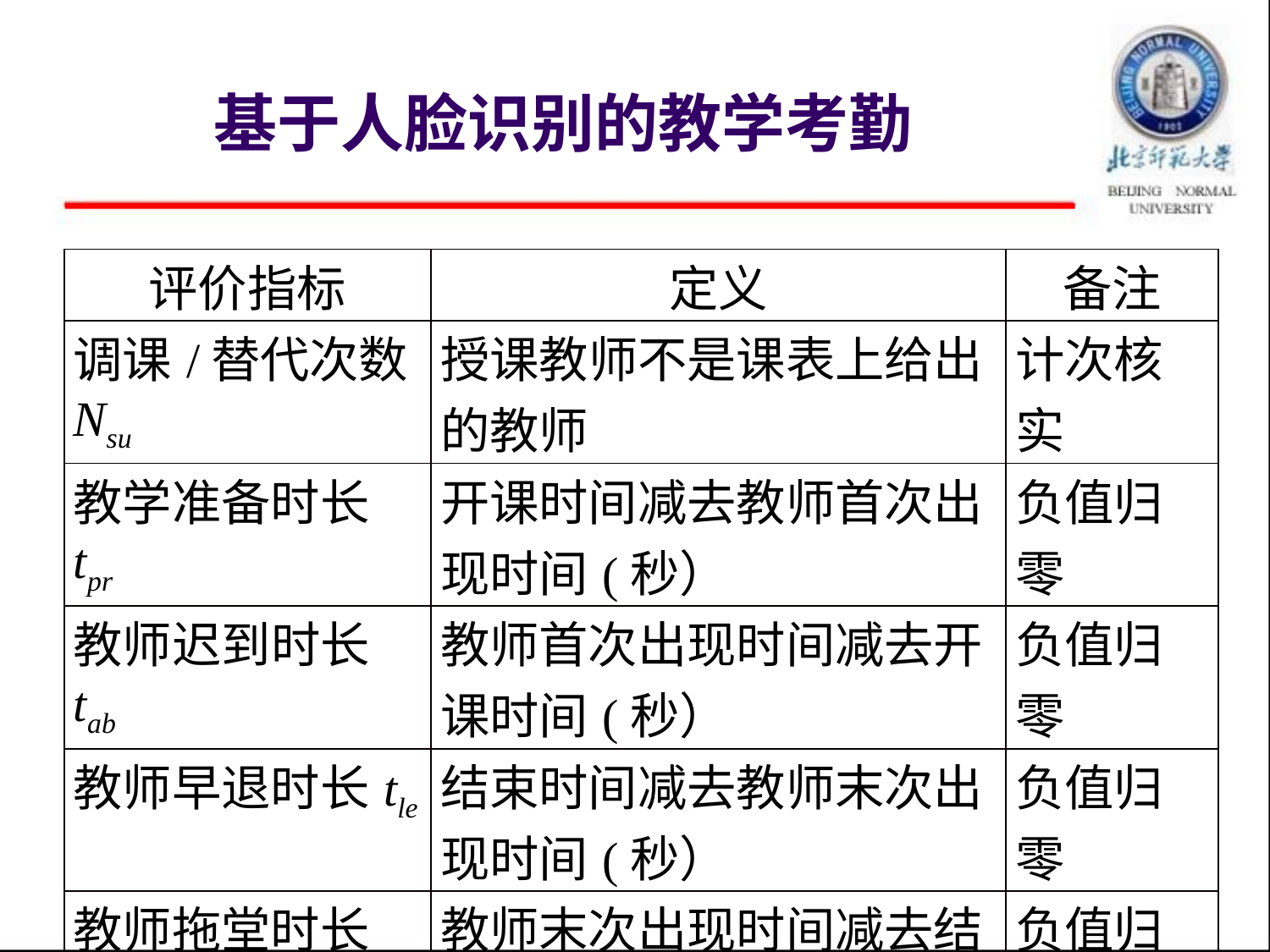

# 基于人脸识别的教学考勤
| 评价指标 | 定义 | 备注 |
| --- | --- | --- |
| 调课/替代次数Nsu | 授课教师不是课表上给出的教师 | 计次核实 |
| 教学准备时长tpr | 开课时间减去教师首次出现时间(秒） | 负值归零 |
| 教师迟到时长tab | 教师首次出现时间减去开课时间(秒） | 负值归零 |
| 教师早退时长tle | 结束时间减去教师末次出现时间(秒） | 负值归零 |
| 教师拖堂时长tde | 教师末次出现时间减去结束时间(秒） | 负值归零 |